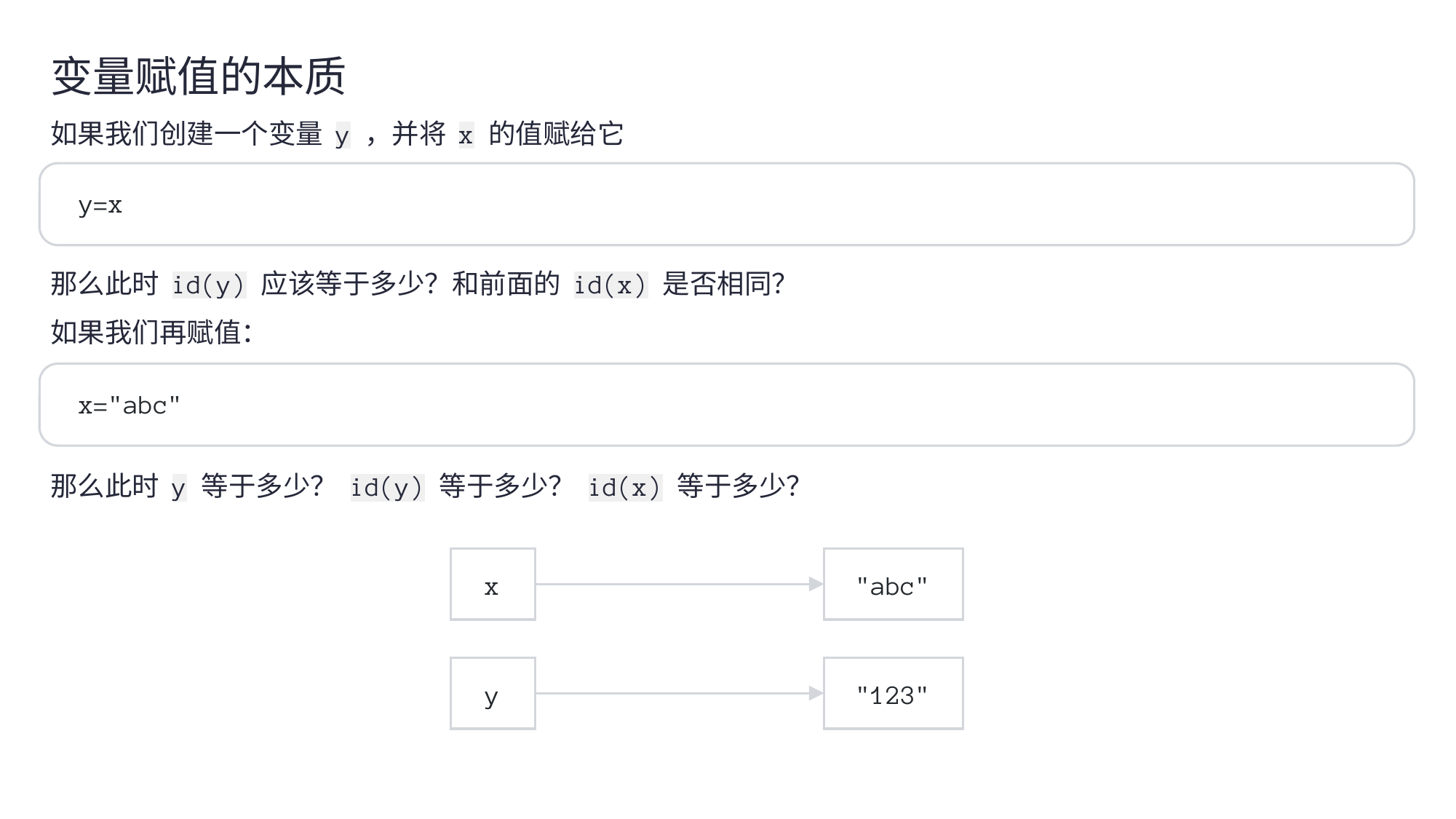

变量赋值的本质
如果我们创建一个变量 y ，并将 x 的值赋给它
y=x
那么此时 id(y) 应该等于多少？和前面的 id(x) 是否相同？
如果我们再赋值：
x="abc"
那么此时 y 等于多少？ id(y) 等于多少？ id(x) 等于多少？
x
"abc"
y
"123"